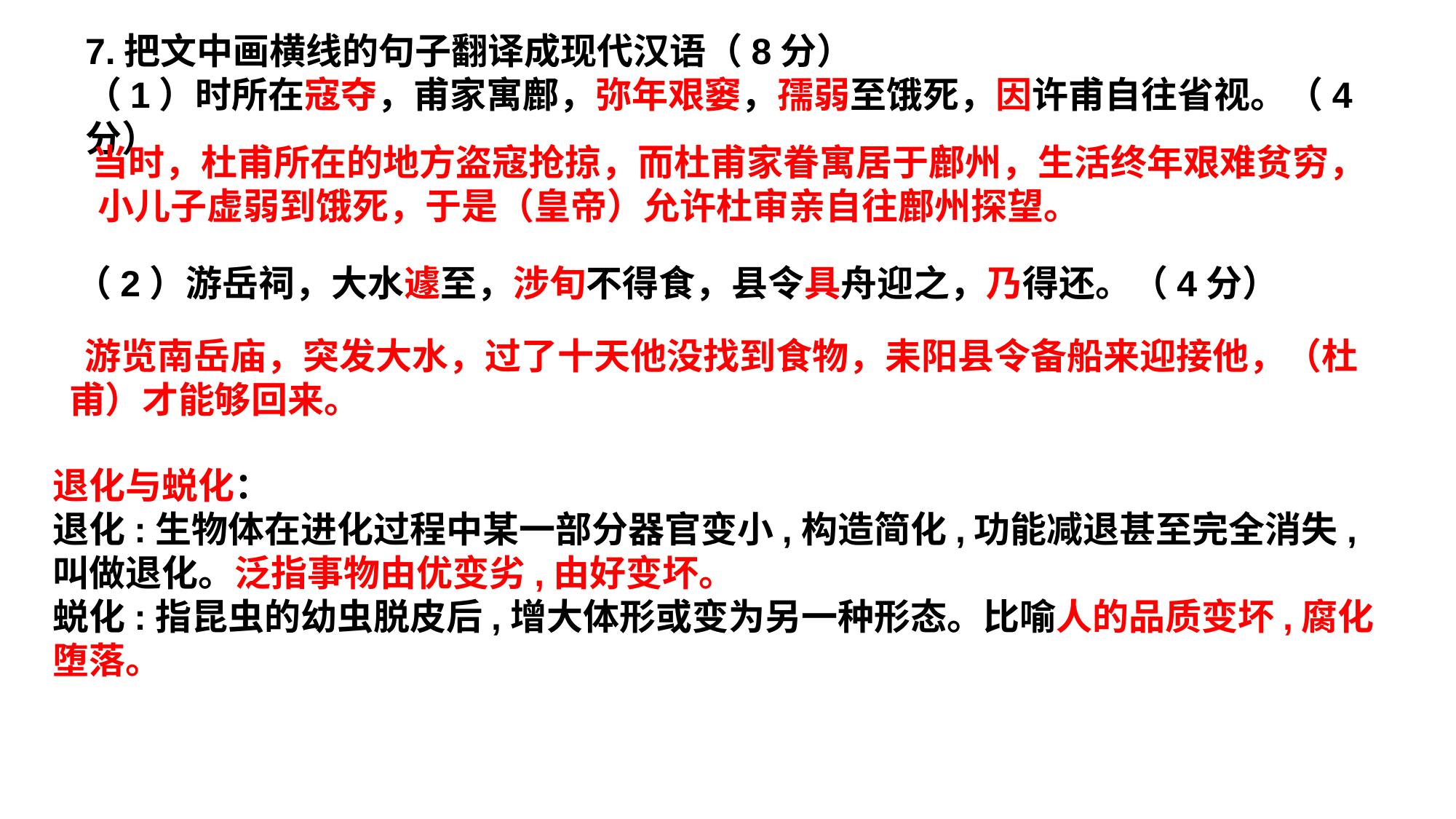

7.把文中画横线的句子翻译成现代汉语（8分）（1）时所在寇夺，甫家寓鄜，弥年艰窭，孺弱至饿死，因许甫自往省视。（4分）
     当时，杜甫所在的地方盗寇抢掠，而杜甫家眷寓居于鄜州，生活终年艰难贫穷，小儿子虚弱到饿死，于是（皇帝）允许杜审亲自往鄜州探望。
（2）游岳祠，大水遽至，涉旬不得食，县令具舟迎之，乃得还。（4分）
游览南岳庙，突发大水，过了十天他没找到食物，耒阳县令备船来迎接他，（杜甫）才能够回来。
退化与蜕化：
退化:生物体在进化过程中某一部分器官变小,构造简化,功能减退甚至完全消失,叫做退化。泛指事物由优变劣,由好变坏。
蜕化:指昆虫的幼虫脱皮后,增大体形或变为另一种形态。比喻人的品质变坏,腐化堕落。